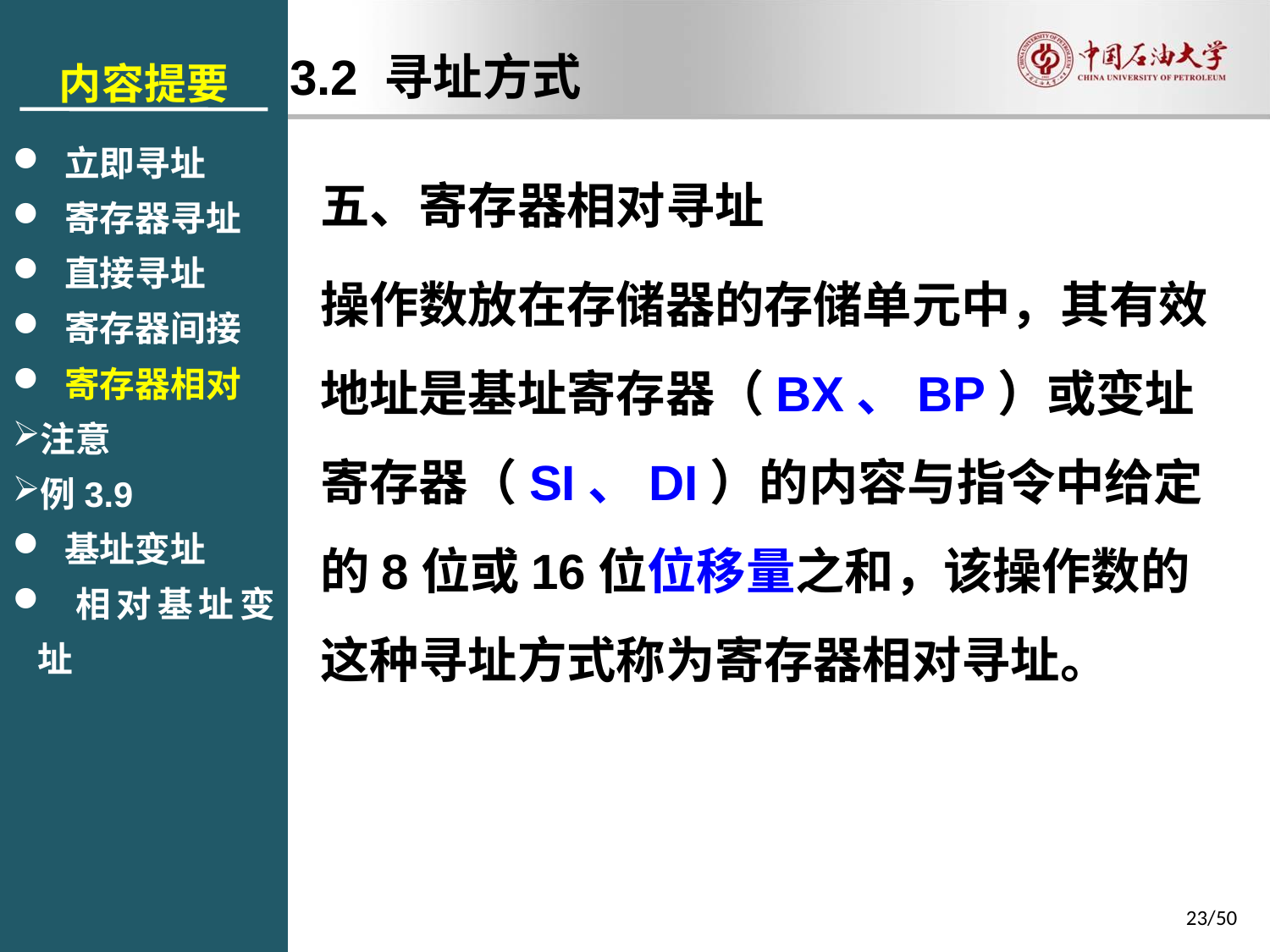

内容提要
 立即寻址
 寄存器寻址
 直接寻址
 寄存器间接
 寄存器相对
注意
例3.9
 基址变址
 相对基址变址
3.2 寻址方式
五、寄存器相对寻址
操作数放在存储器的存储单元中，其有效地址是基址寄存器（BX、BP）或变址寄存器（SI、DI）的内容与指令中给定的8位或16位位移量之和，该操作数的这种寻址方式称为寄存器相对寻址。
23/50